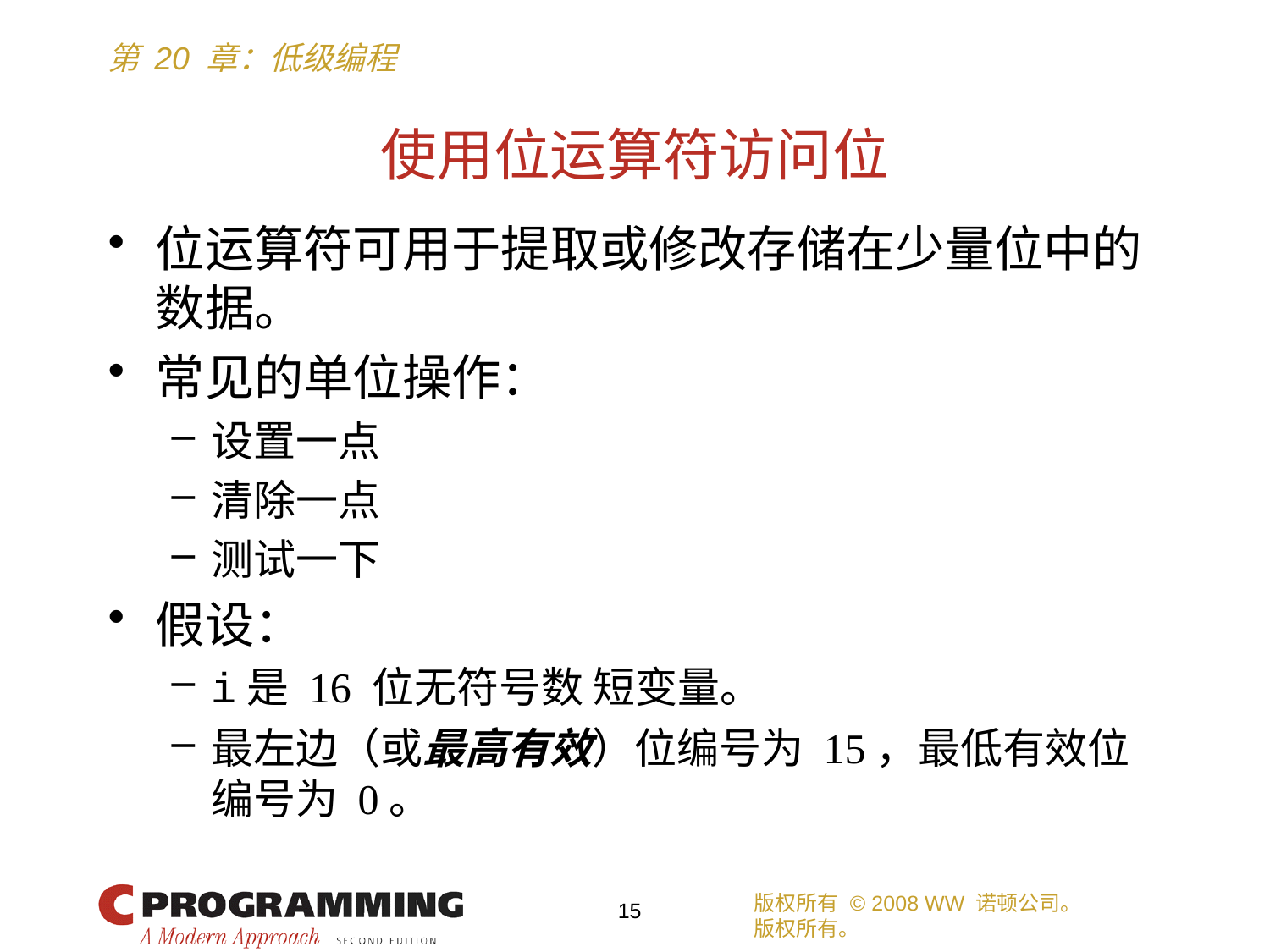

# 使用位运算符访问位
位运算符可用于提取或修改存储在少量位中的数据。
常见的单位操作：
设置一点
清除一点
测试一下
假设：
i是 16 位无符号数 短变量。
最左边（或最高有效）位编号为 15，最低有效位编号为 0。
版权所有 © 2008 WW 诺顿公司。
版权所有。
15